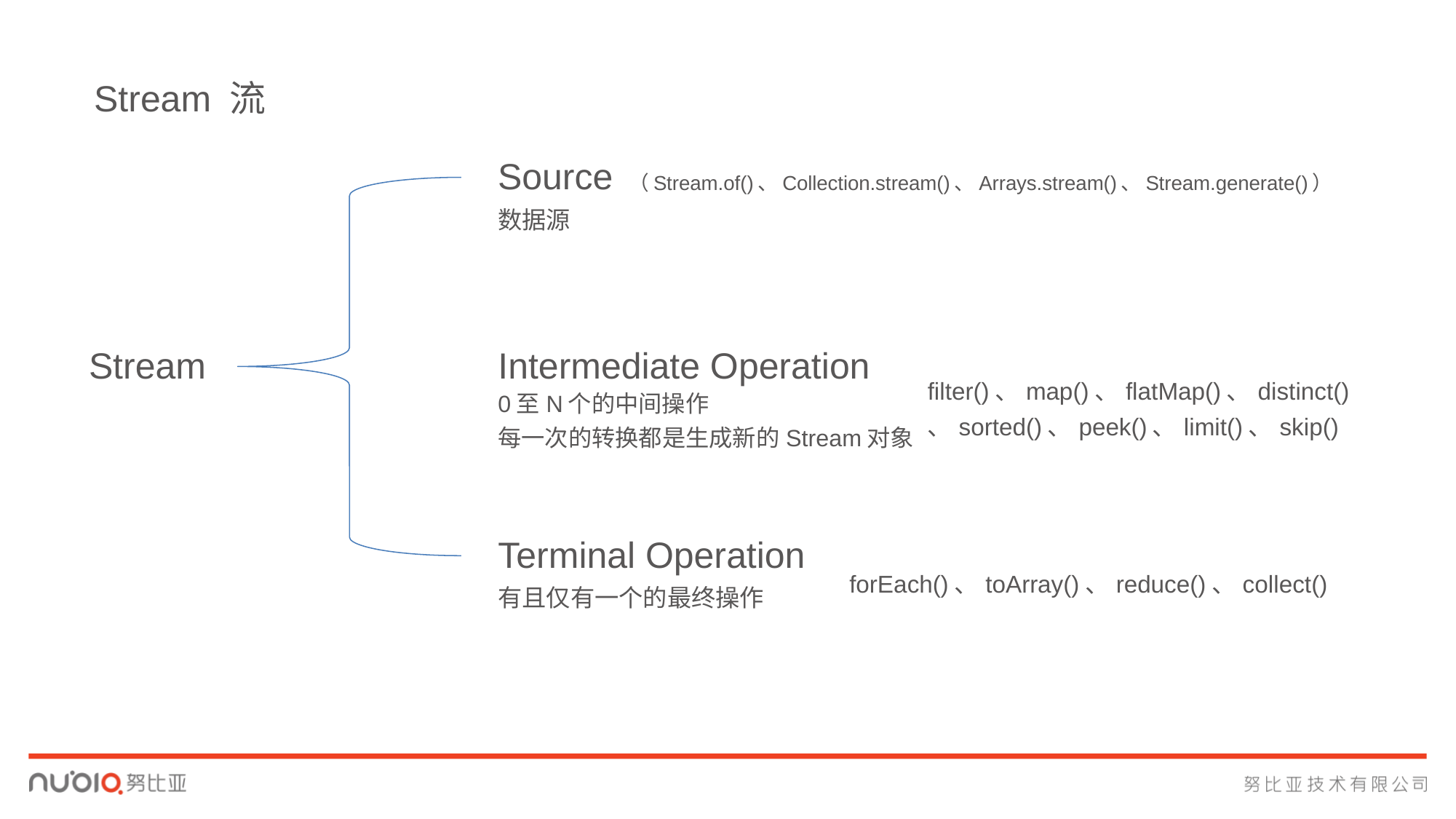

Stream 流

Source
（Stream.of()、Collection.stream()、Arrays.stream()、Stream.generate()）

数据源
filter()、map()、flatMap()、distinct()、sorted()、peek()、limit()、skip()
Stream
Intermediate Operation
0至N个的中间操作
每一次的转换都是生成新的Stream对象
Terminal Operation
forEach()、toArray()、reduce()、collect()
有且仅有一个的最终操作